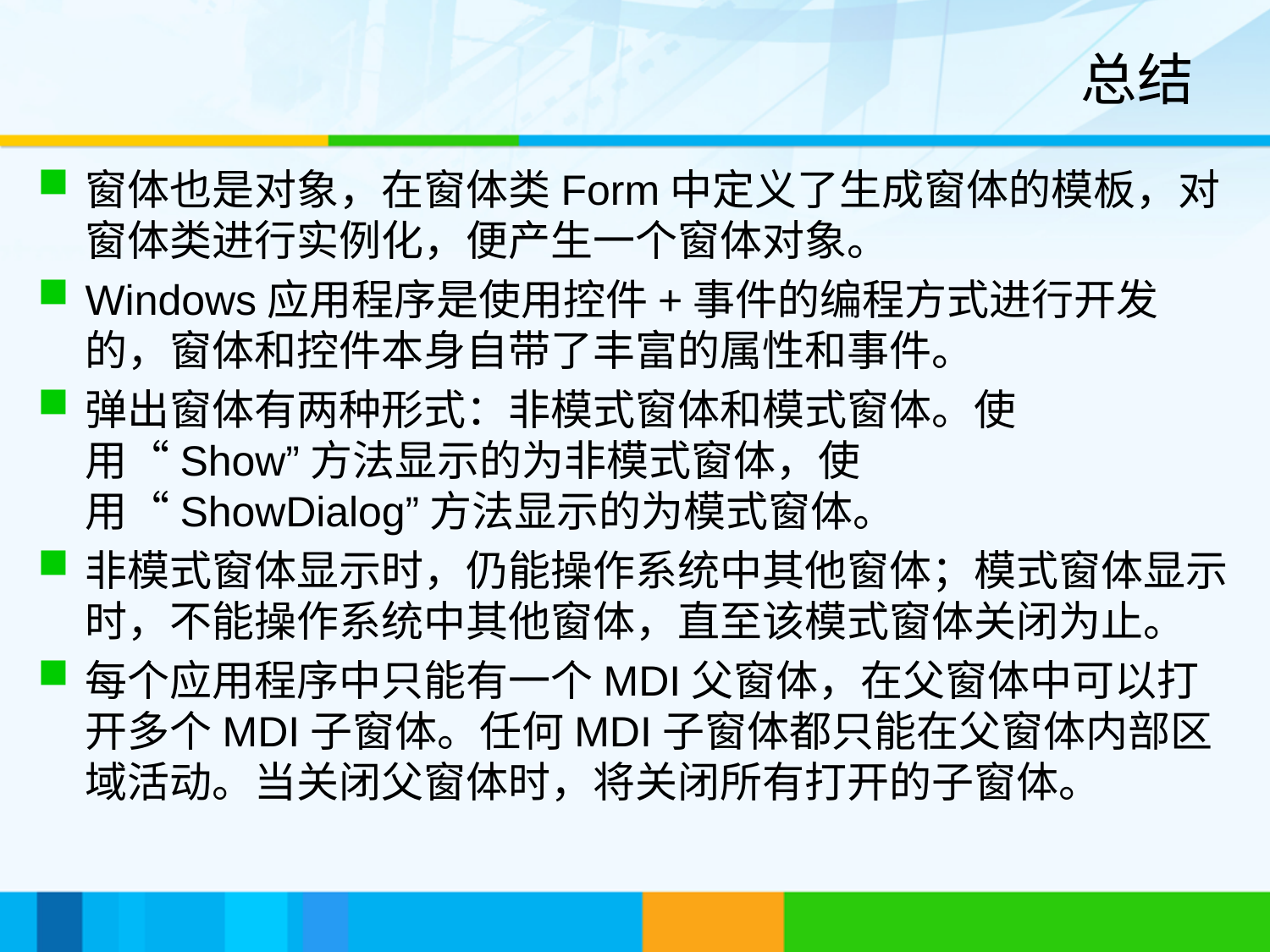

# 总结
窗体也是对象，在窗体类Form中定义了生成窗体的模板，对窗体类进行实例化，便产生一个窗体对象。
Windows应用程序是使用控件+事件的编程方式进行开发的，窗体和控件本身自带了丰富的属性和事件。
弹出窗体有两种形式：非模式窗体和模式窗体。使用“Show”方法显示的为非模式窗体，使用“ShowDialog”方法显示的为模式窗体。
非模式窗体显示时，仍能操作系统中其他窗体；模式窗体显示时，不能操作系统中其他窗体，直至该模式窗体关闭为止。
每个应用程序中只能有一个MDI父窗体，在父窗体中可以打开多个MDI子窗体。任何MDI子窗体都只能在父窗体内部区域活动。当关闭父窗体时，将关闭所有打开的子窗体。